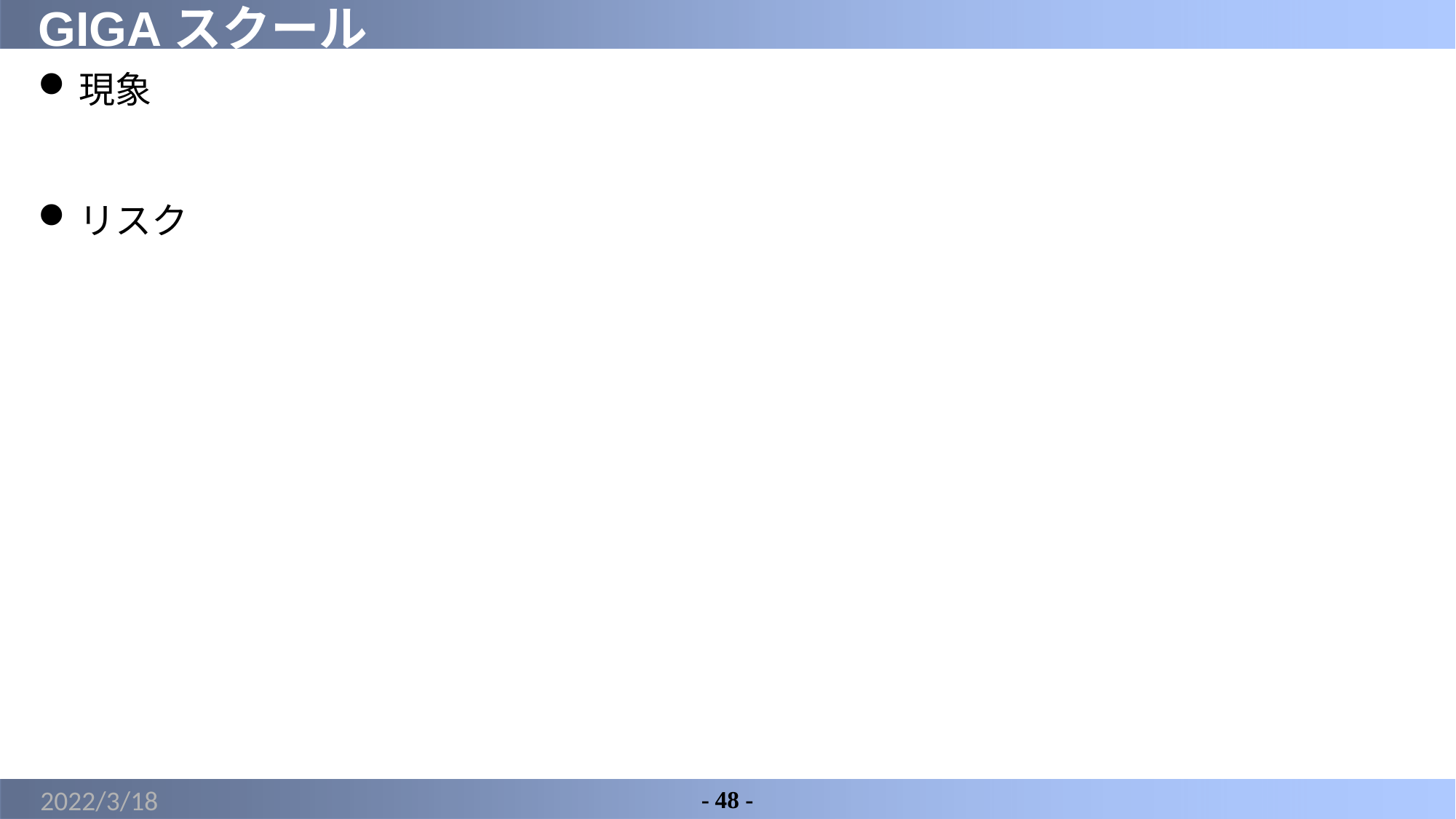

# GIGAスクール
現象

リスク

2022/3/18
- 48 -